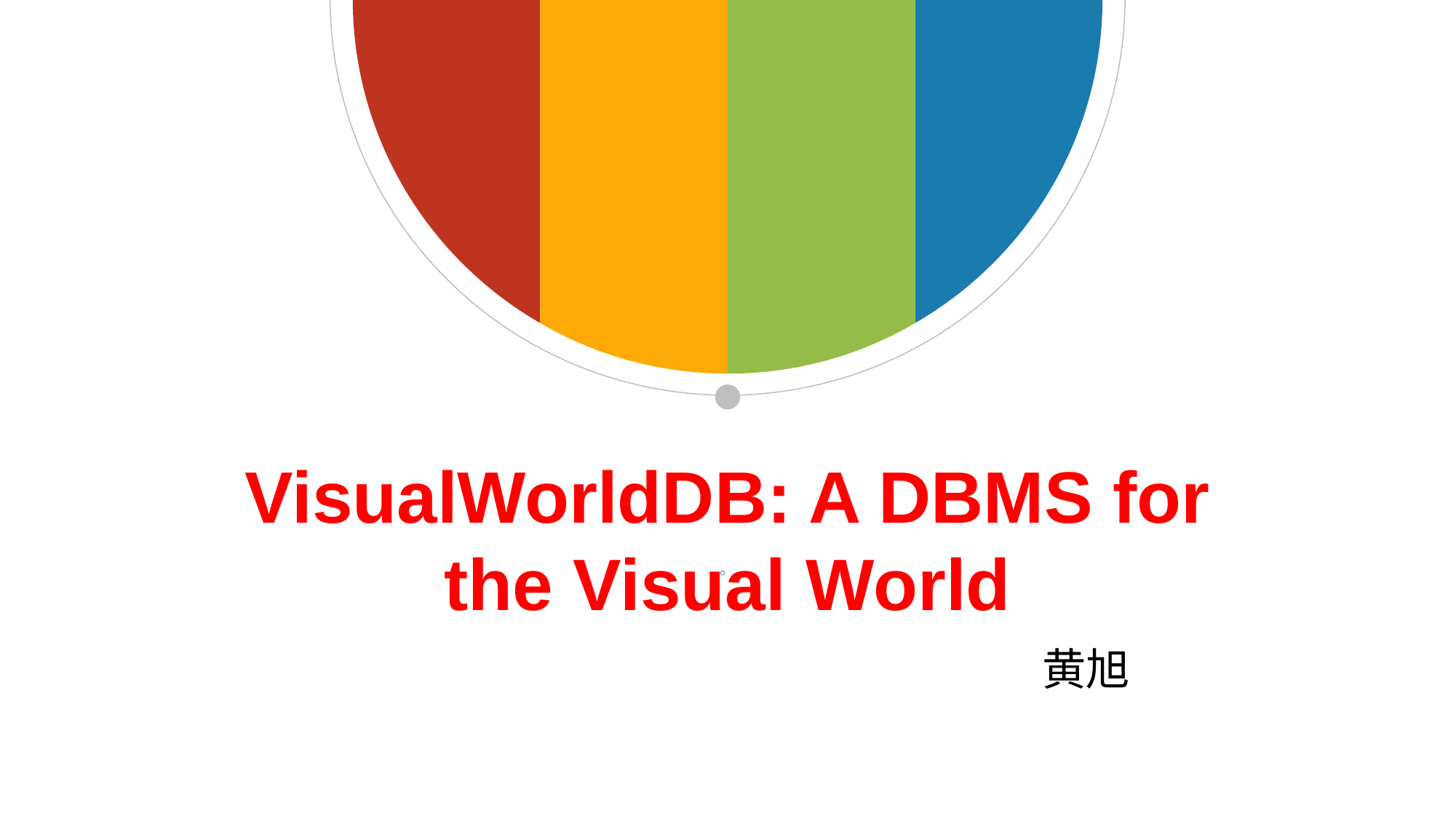

VisualWorldDB: A DBMS for the Visual World
。
黄旭